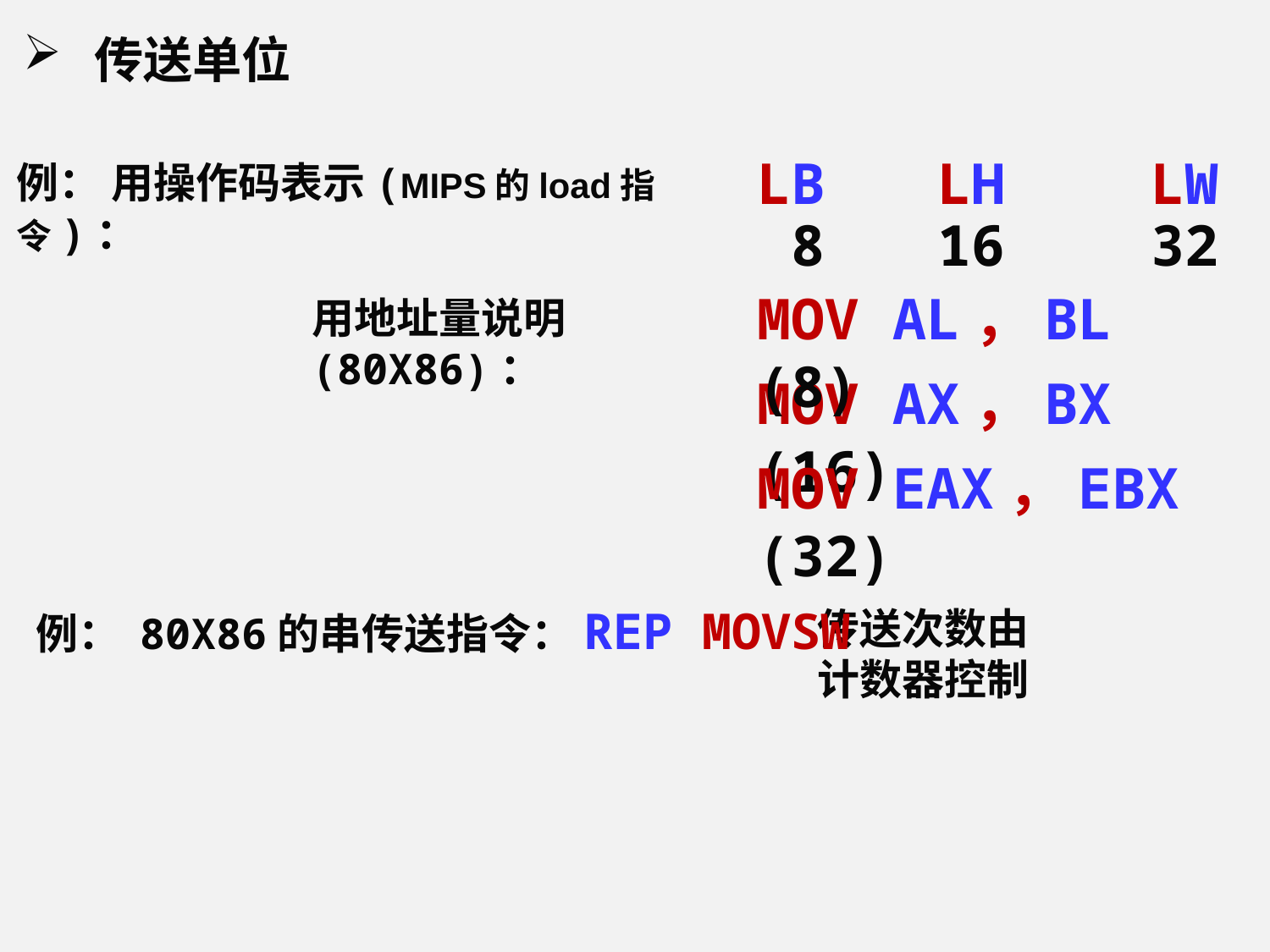

传送单位
例： 用操作码表示(MIPS的load指令)：
LB
 8
LH
16
 LW
 32
MOV AL，BL (8)
用地址量说明(80X86)：
MOV AX，BX (16)
MOV EAX，EBX (32)
例： 80X86的串传送指令：REP MOVSW
传送次数由计数器控制